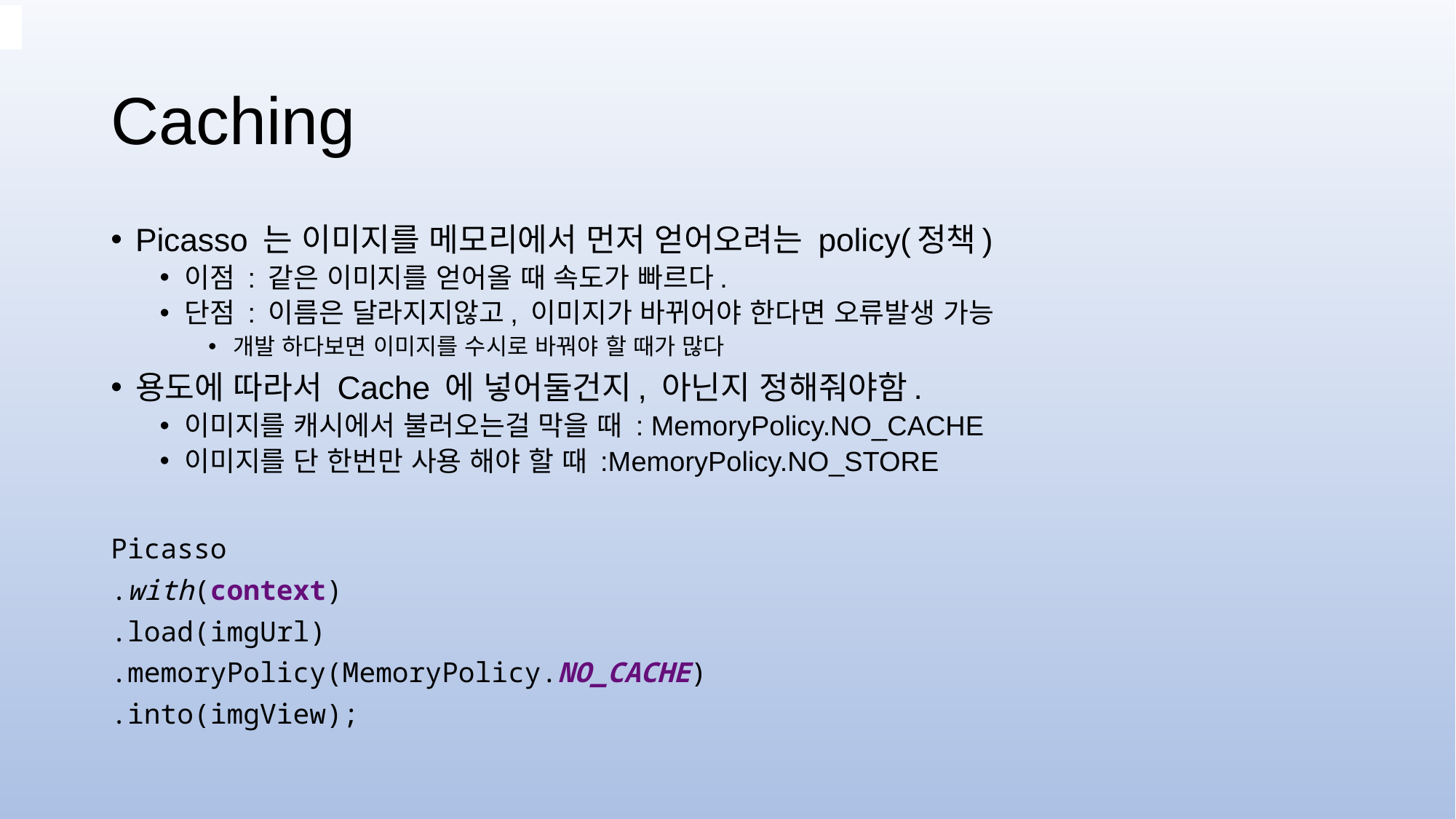

# Caching
Picasso 는 이미지를 메모리에서 먼저 얻어오려는 policy(정책)
이점 : 같은 이미지를 얻어올 때 속도가 빠르다.
단점 : 이름은 달라지지않고, 이미지가 바뀌어야 한다면 오류발생 가능
개발 하다보면 이미지를 수시로 바꿔야 할 때가 많다
용도에 따라서 Cache 에 넣어둘건지, 아닌지 정해줘야함.
이미지를 캐시에서 불러오는걸 막을 때 : MemoryPolicy.NO_CACHE
이미지를 단 한번만 사용 해야 할 때 :MemoryPolicy.NO_STORE

Picasso
.with(context)
.load(imgUrl)
.memoryPolicy(MemoryPolicy.NO_CACHE)
.into(imgView);